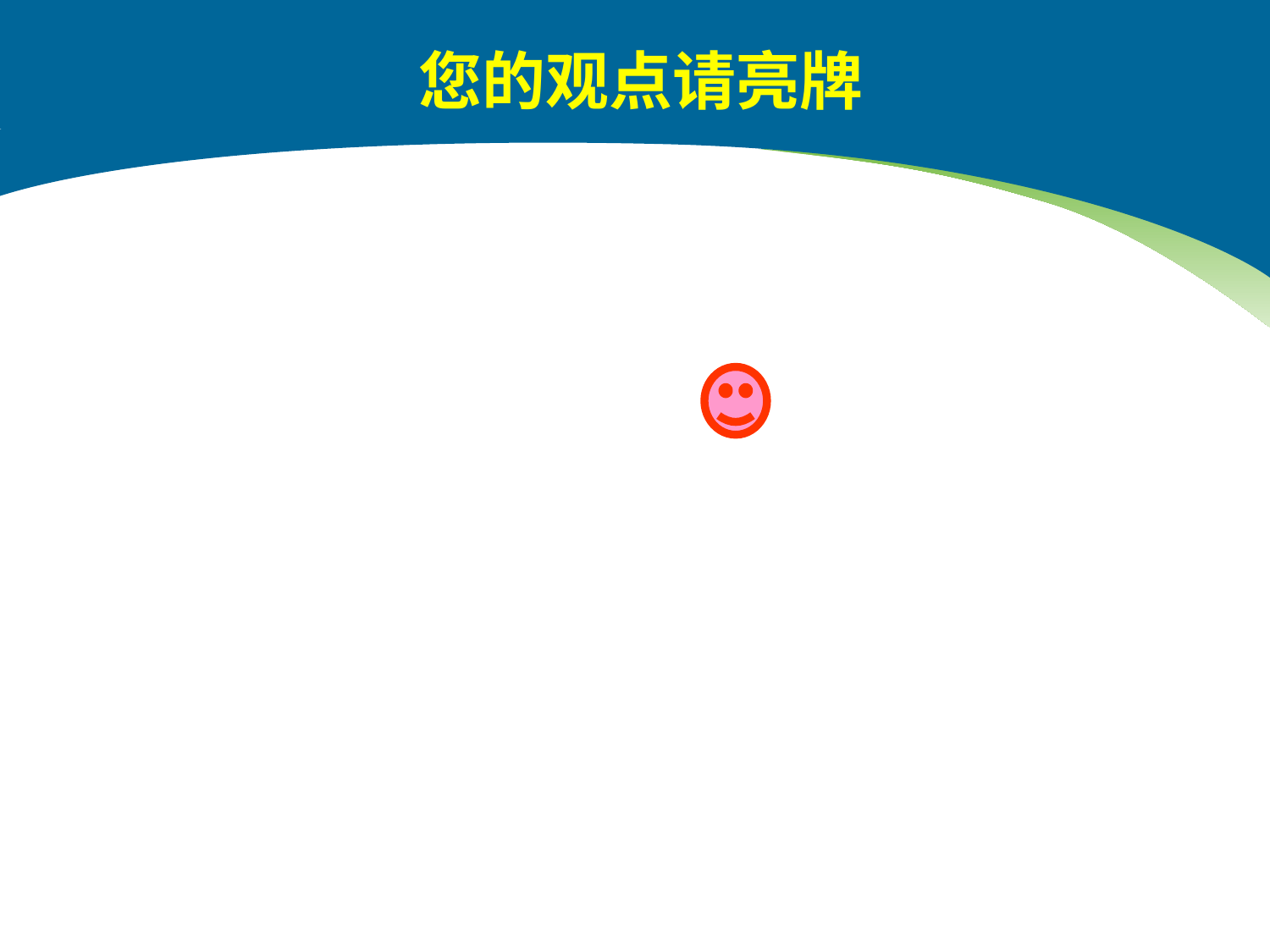

# 您的观点请亮牌
长期用药如何检测安全性指标?
A. 药物治疗后4-8周复查
B. 药物治疗后2周内复查